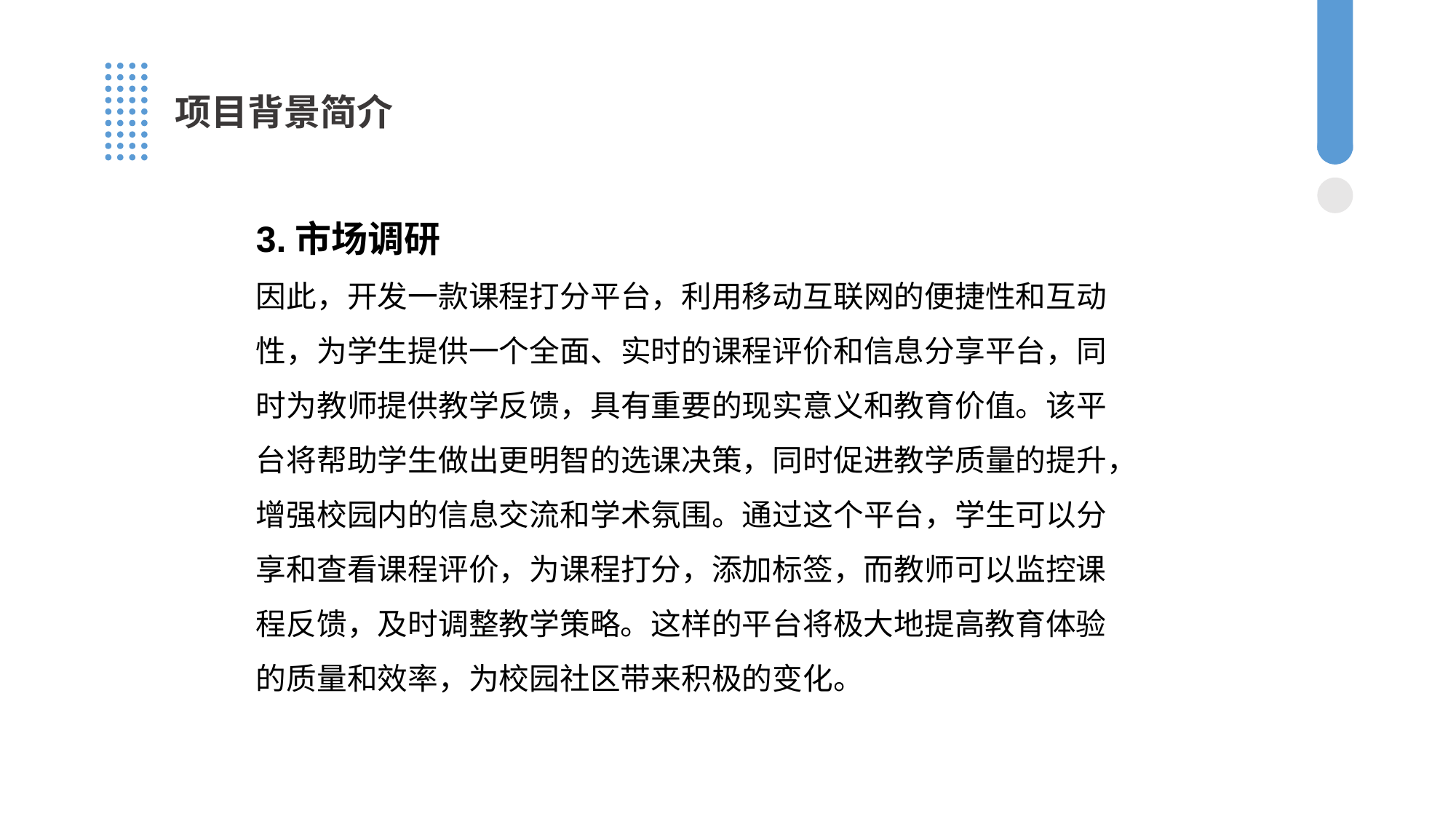

项目背景简介

3.市场调研
因此，开发一款课程打分平台，利用移动互联网的便捷性和互动性，为学生提供一个全面、实时的课程评价和信息分享平台，同时为教师提供教学反馈，具有重要的现实意义和教育价值。该平台将帮助学生做出更明智的选课决策，同时促进教学质量的提升，增强校园内的信息交流和学术氛围。通过这个平台，学生可以分享和查看课程评价，为课程打分，添加标签，而教师可以监控课程反馈，及时调整教学策略。这样的平台将极大地提高教育体验的质量和效率，为校园社区带来积极的变化。